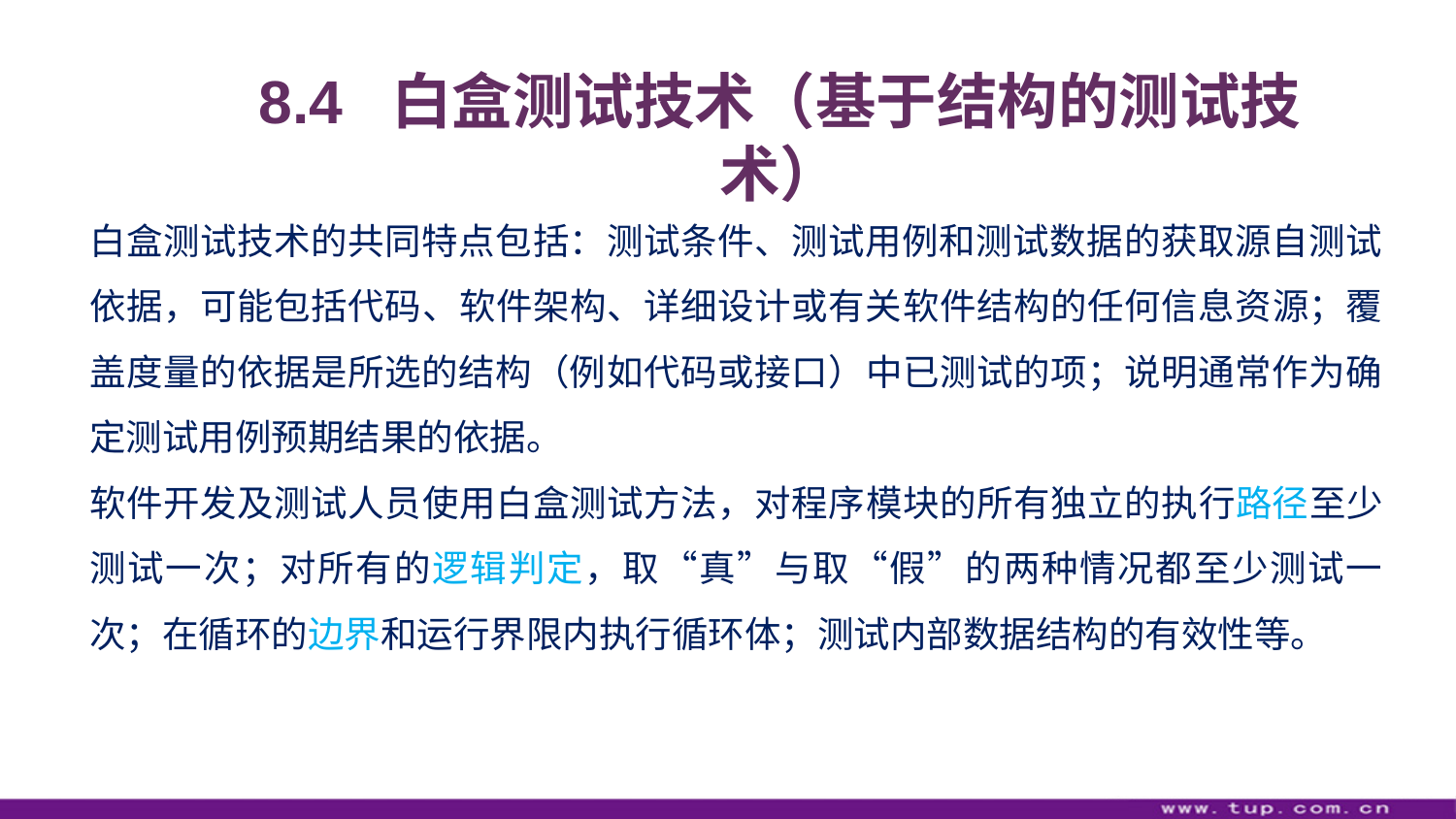

8.4  白盒测试技术（基于结构的测试技术）

白盒测试技术的共同特点包括：测试条件、测试用例和测试数据的获取源自测试依据，可能包括代码、软件架构、详细设计或有关软件结构的任何信息资源；覆盖度量的依据是所选的结构（例如代码或接口）中已测试的项；说明通常作为确定测试用例预期结果的依据。
软件开发及测试人员使用白盒测试方法，对程序模块的所有独立的执行路径至少测试一次；对所有的逻辑判定，取“真”与取“假”的两种情况都至少测试一次；在循环的边界和运行界限内执行循环体；测试内部数据结构的有效性等。